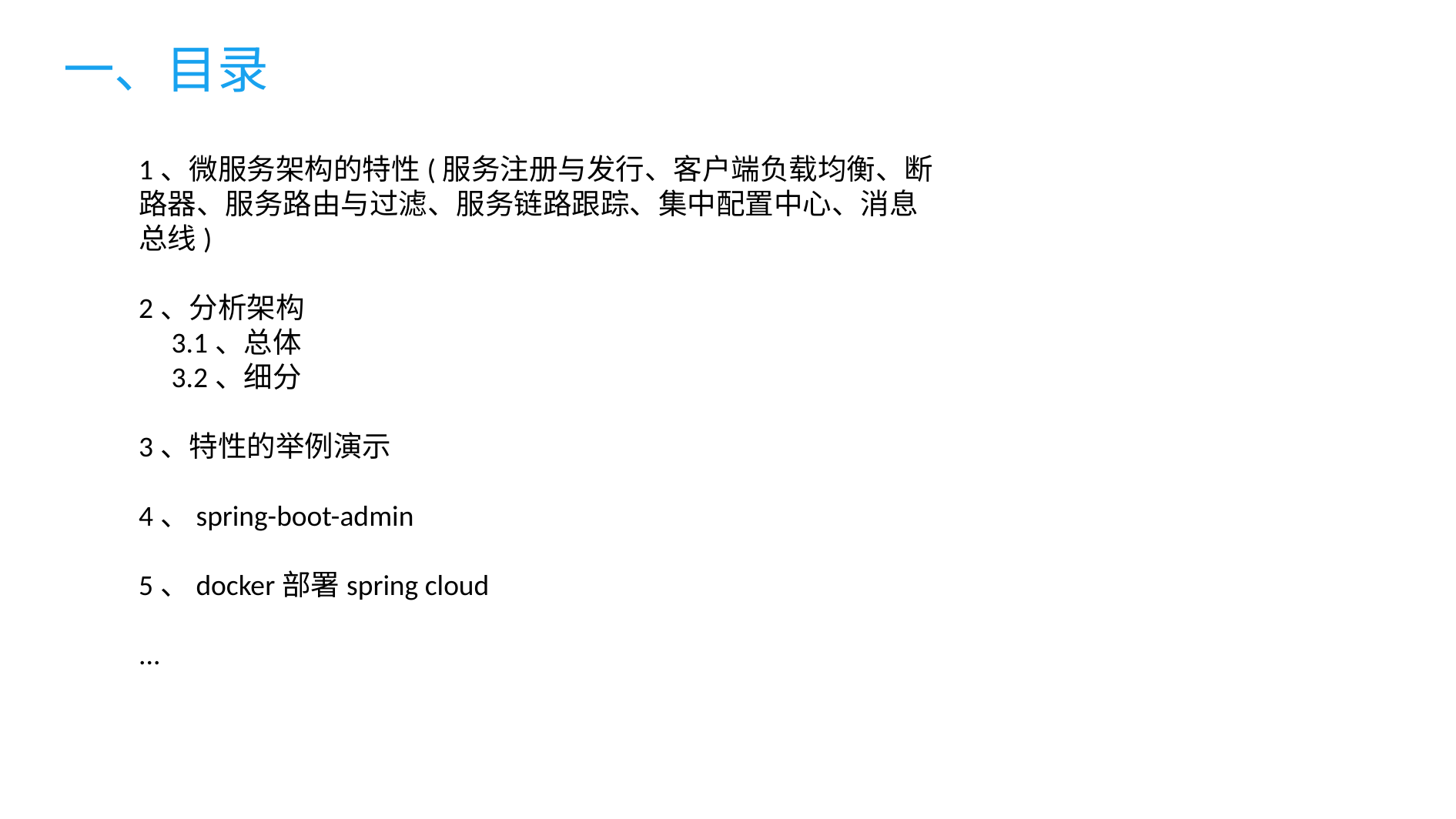

# 一、目录
1、微服务架构的特性(服务注册与发行、客户端负载均衡、断路器、服务路由与过滤、服务链路跟踪、集中配置中心、消息总线)

2、分析架构
     3.1、总体
     3.2、细分

3、特性的举例演示

4、spring-boot-admin

5、docker部署spring cloud

...